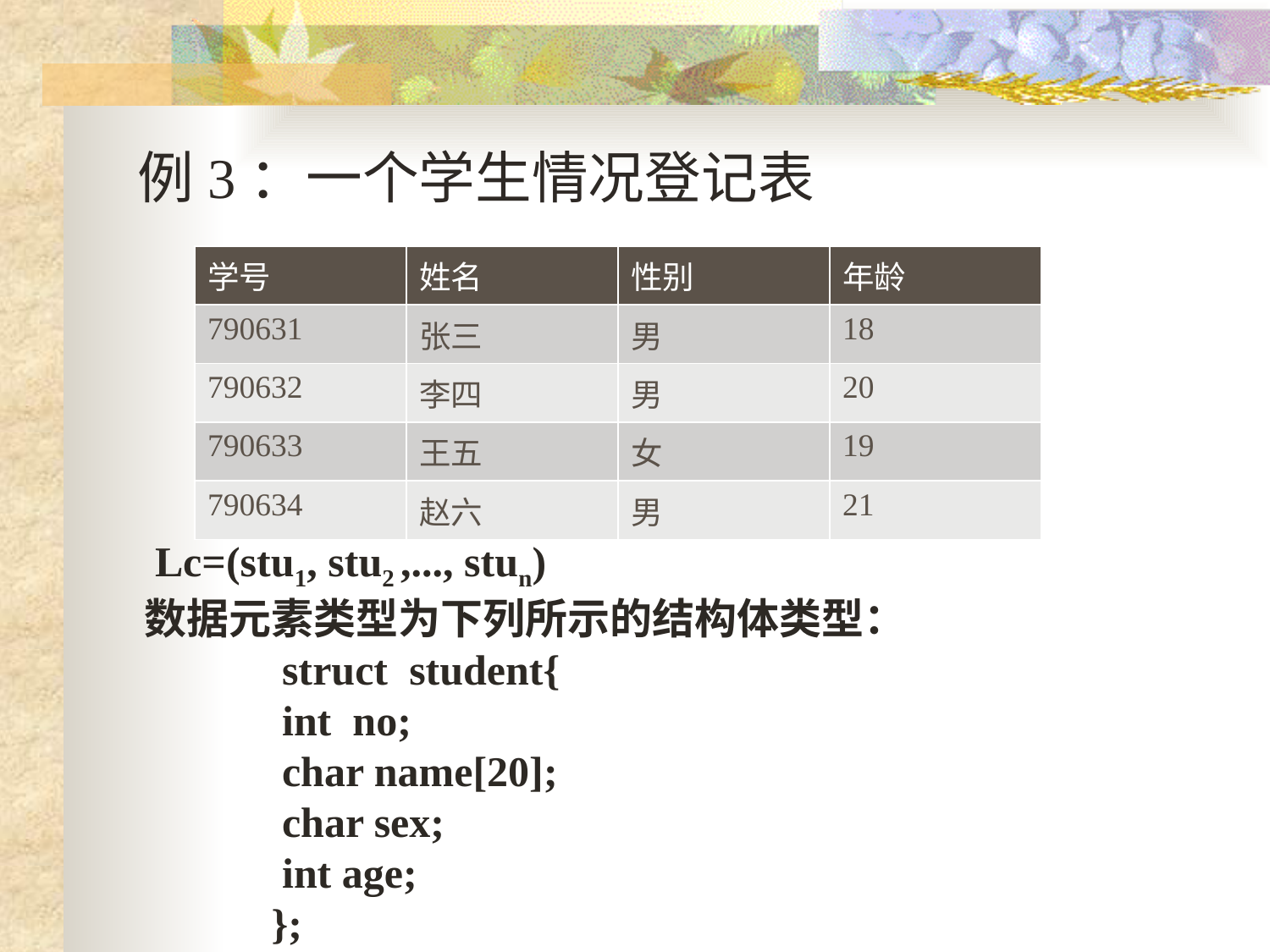

例3：一个学生情况登记表

| 学号 | 姓名 | 性别 | 年龄 |
| --- | --- | --- | --- |
| 790631 | 张三 | 男 | 18 |
| 790632 | 李四 | 男 | 20 |
| 790633 | 王五 | 女 | 19 |
| 790634 | 赵六 | 男 | 21 |
 Lc=(stu1, stu2 ,..., stun)
数据元素类型为下列所示的结构体类型：
             struct  student{
             int  no;
             char name[20];
             char sex;
             int age;
            };